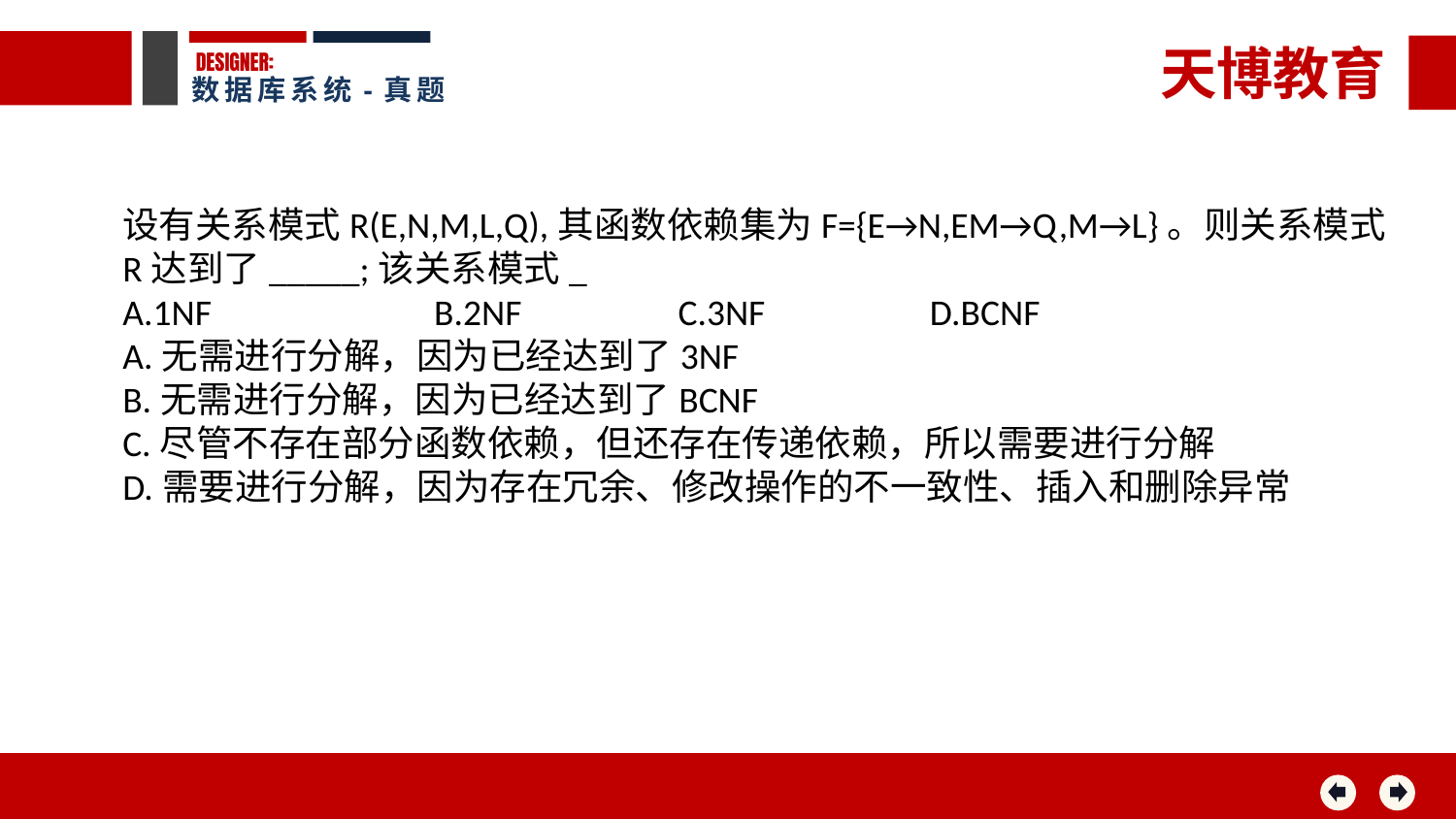

天博教育
DESIGNER:
数据库系统-真题
设有关系模式R(E,N,M,L,Q),其函数依赖集为F={E→N,EM→Q,M→L}。则关系模式R达到了_____;该关系模式_
A.1NF                           B.2NF                   C.3NF                    D.BCNF
A.无需进行分解，因为已经达到了3NF
B.无需进行分解，因为已经达到了BCNF
C.尽管不存在部分函数依赖，但还存在传递依赖，所以需要进行分解
D.需要进行分解，因为存在冗余、修改操作的不一致性、插入和删除异常